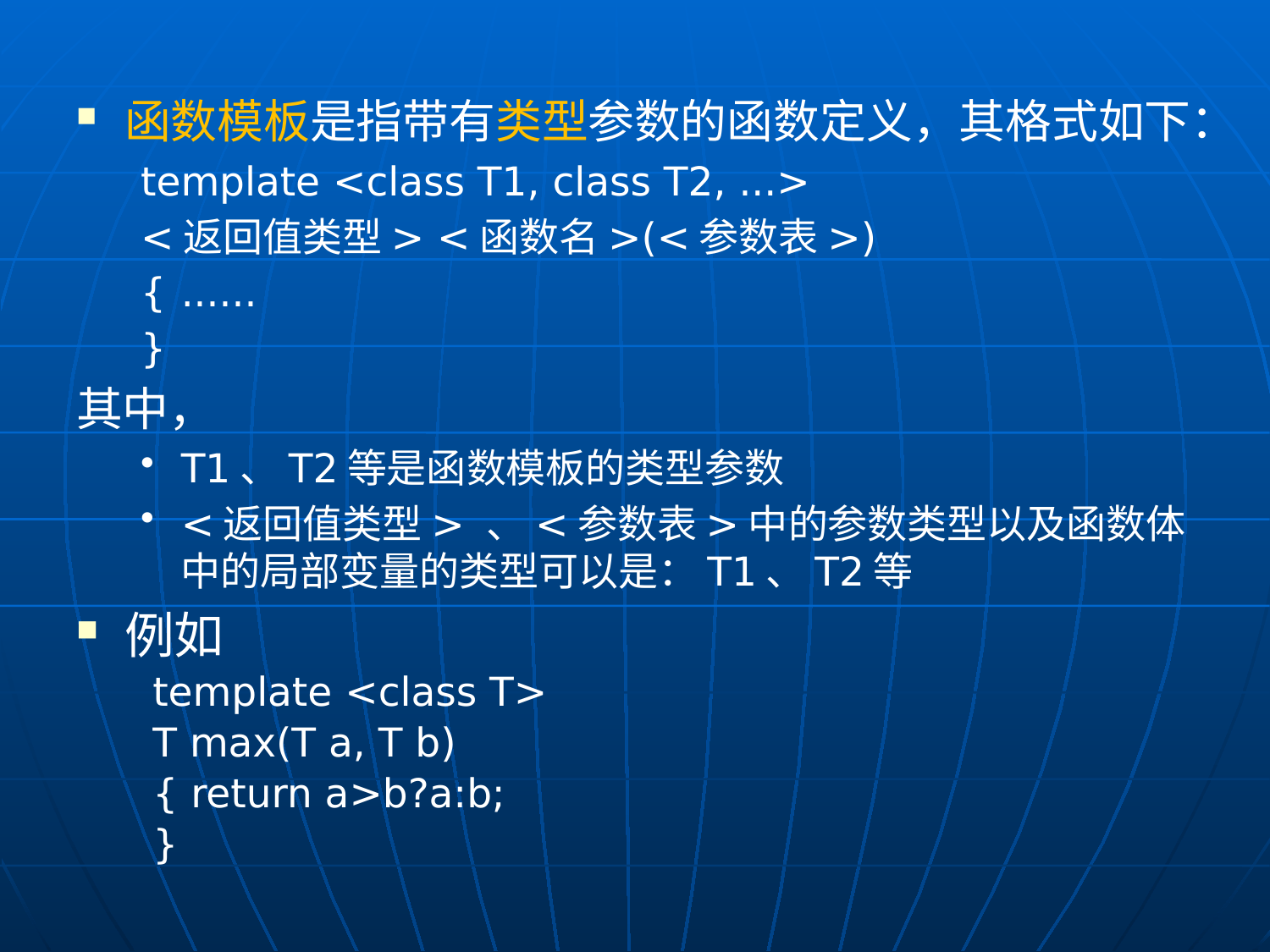

函数模板是指带有类型参数的函数定义，其格式如下：
template <class T1, class T2, ...>
<返回值类型> <函数名>(<参数表>)
{	......
}
其中，
T1、T2等是函数模板的类型参数
<返回值类型> 、<参数表>中的参数类型以及函数体中的局部变量的类型可以是：T1、T2等
例如
template <class T>
T max(T a, T b)
{ return a>b?a:b;
}